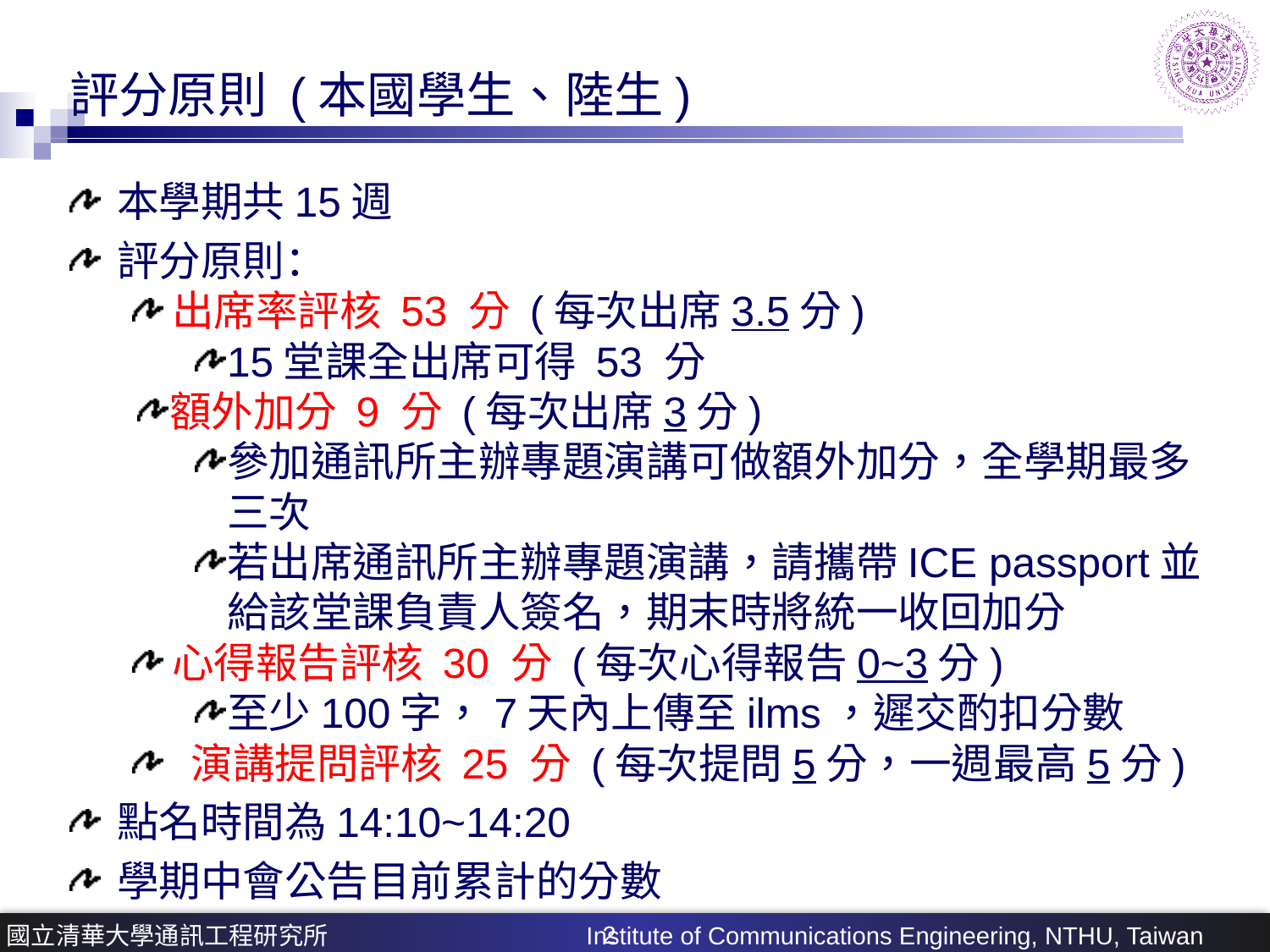

評分原則 (本國學生、陸生)
本學期共15週
評分原則：
出席率評核 53 分 (每次出席3.5分)
15堂課全出席可得 53 分
額外加分 9 分 (每次出席3分)
參加通訊所主辦專題演講可做額外加分，全學期最多三次
若出席通訊所主辦專題演講，請攜帶ICE passport並給該堂課負責人簽名，期末時將統一收回加分
心得報告評核 30 分 (每次心得報告0~3分)
至少100字，7天內上傳至ilms，遲交酌扣分數
 演講提問評核 25 分 (每次提問5分，一週最高5分)
點名時間為14:10~14:20
學期中會公告目前累計的分數
2